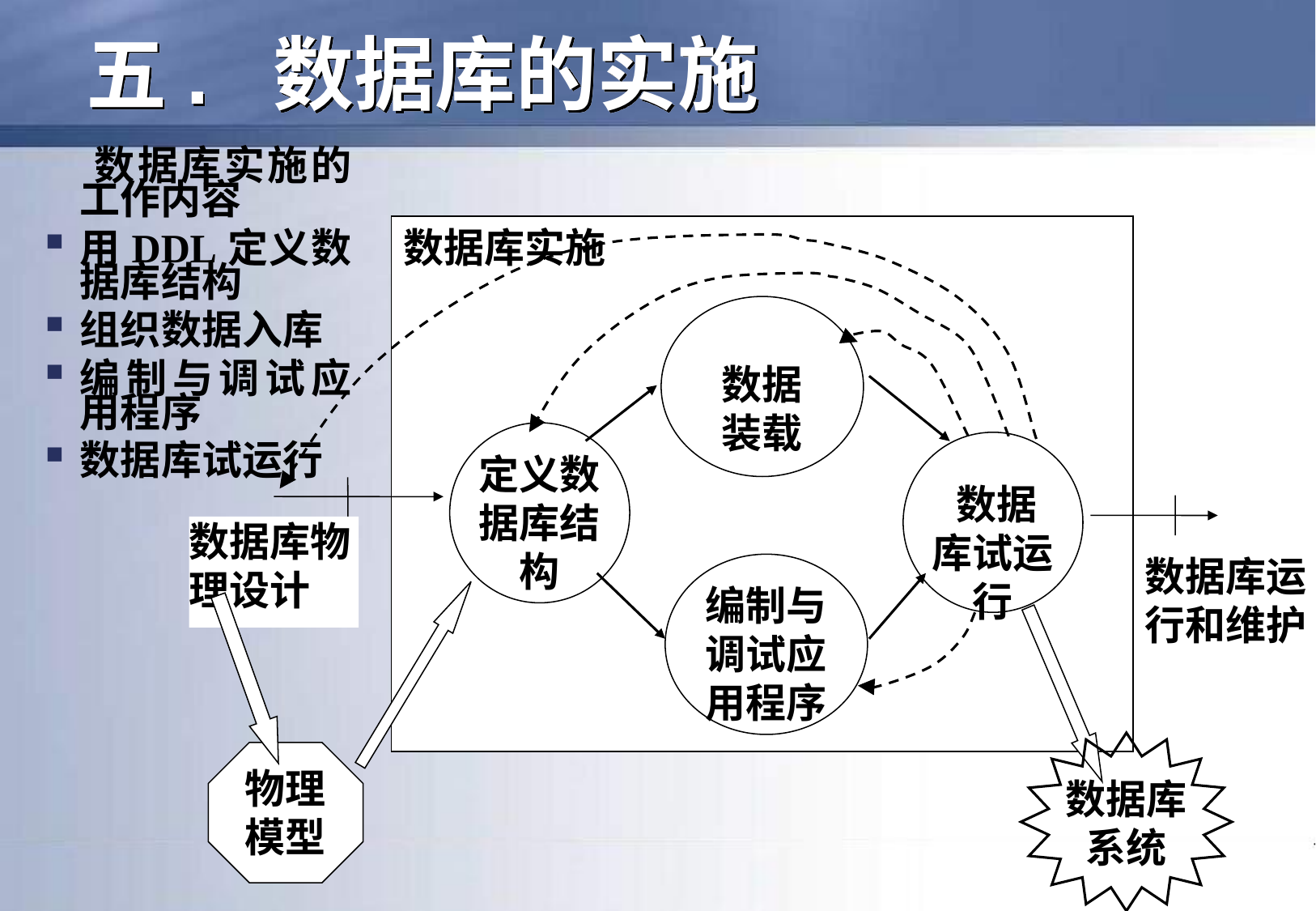

# 五.  数据库的实施
   数据库实施的工作内容
用DDL定义数据库结构
组织数据入库
编制与调试应用程序
数据库试运行
数据库实施

数据
装载

定义数据库结构

 数据库试运行

数据库物
理设计
数据库运
行和维护

编制与调试应用程序

数据库
系统
物理
模型
66